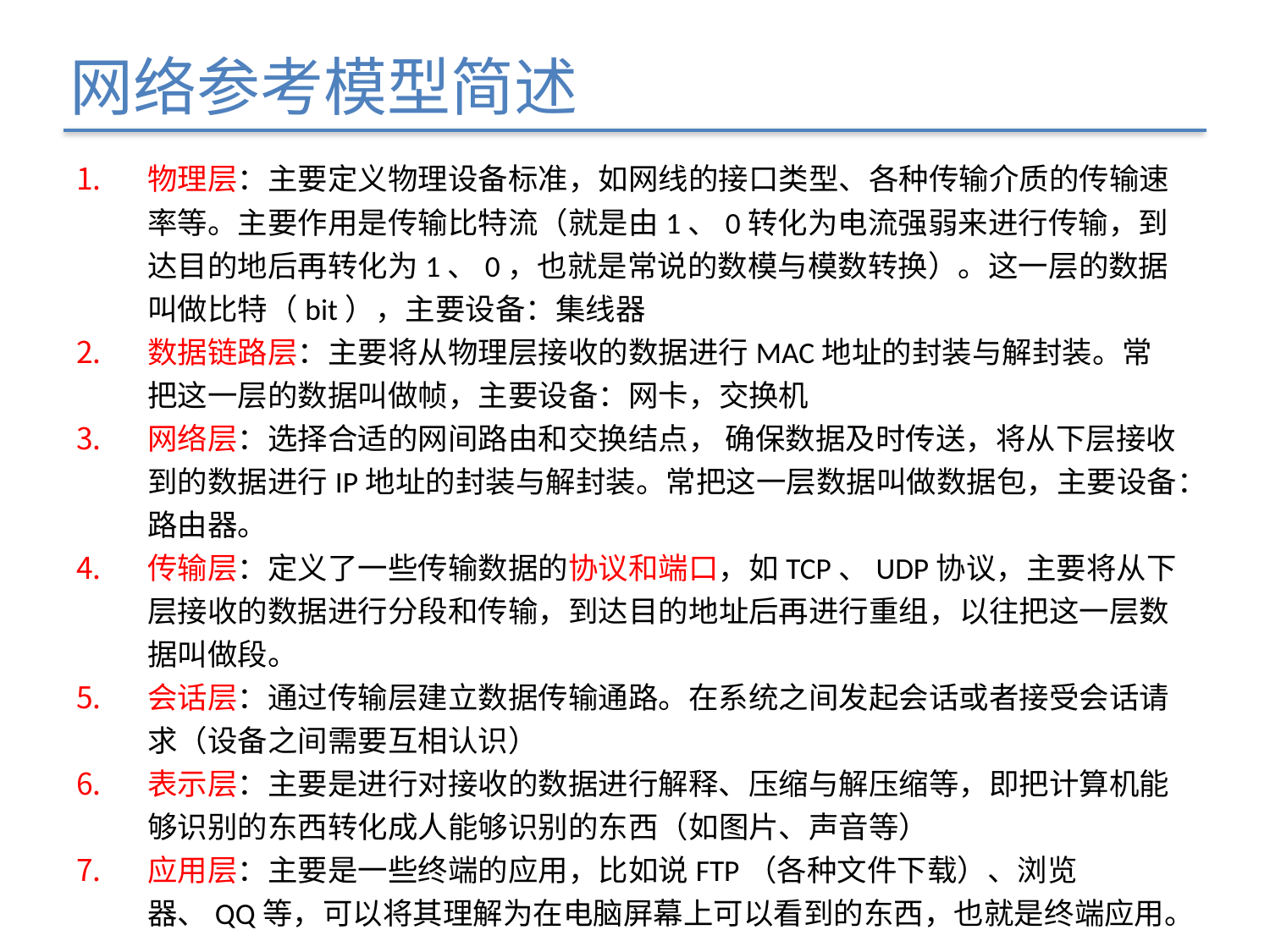

网络参考模型简述
物理层：主要定义物理设备标准，如网线的接口类型、各种传输介质的传输速率等。主要作用是传输比特流（就是由1、0转化为电流强弱来进行传输，到达目的地后再转化为1、0，也就是常说的数模与模数转换）。这一层的数据叫做比特（bit），主要设备：集线器
数据链路层：主要将从物理层接收的数据进行MAC地址的封装与解封装。常把这一层的数据叫做帧，主要设备：网卡，交换机
网络层：选择合适的网间路由和交换结点， 确保数据及时传送，将从下层接收到的数据进行IP地址的封装与解封装。常把这一层数据叫做数据包，主要设备：路由器。
传输层：定义了一些传输数据的协议和端口，如TCP、UDP协议，主要将从下层接收的数据进行分段和传输，到达目的地址后再进行重组，以往把这一层数据叫做段。
会话层：通过传输层建立数据传输通路。在系统之间发起会话或者接受会话请求（设备之间需要互相认识）
表示层：主要是进行对接收的数据进行解释、压缩与解压缩等，即把计算机能够识别的东西转化成人能够识别的东西（如图片、声音等）
应用层：主要是一些终端的应用，比如说FTP（各种文件下载）、浏览器、QQ等，可以将其理解为在电脑屏幕上可以看到的东西，也就是终端应用。